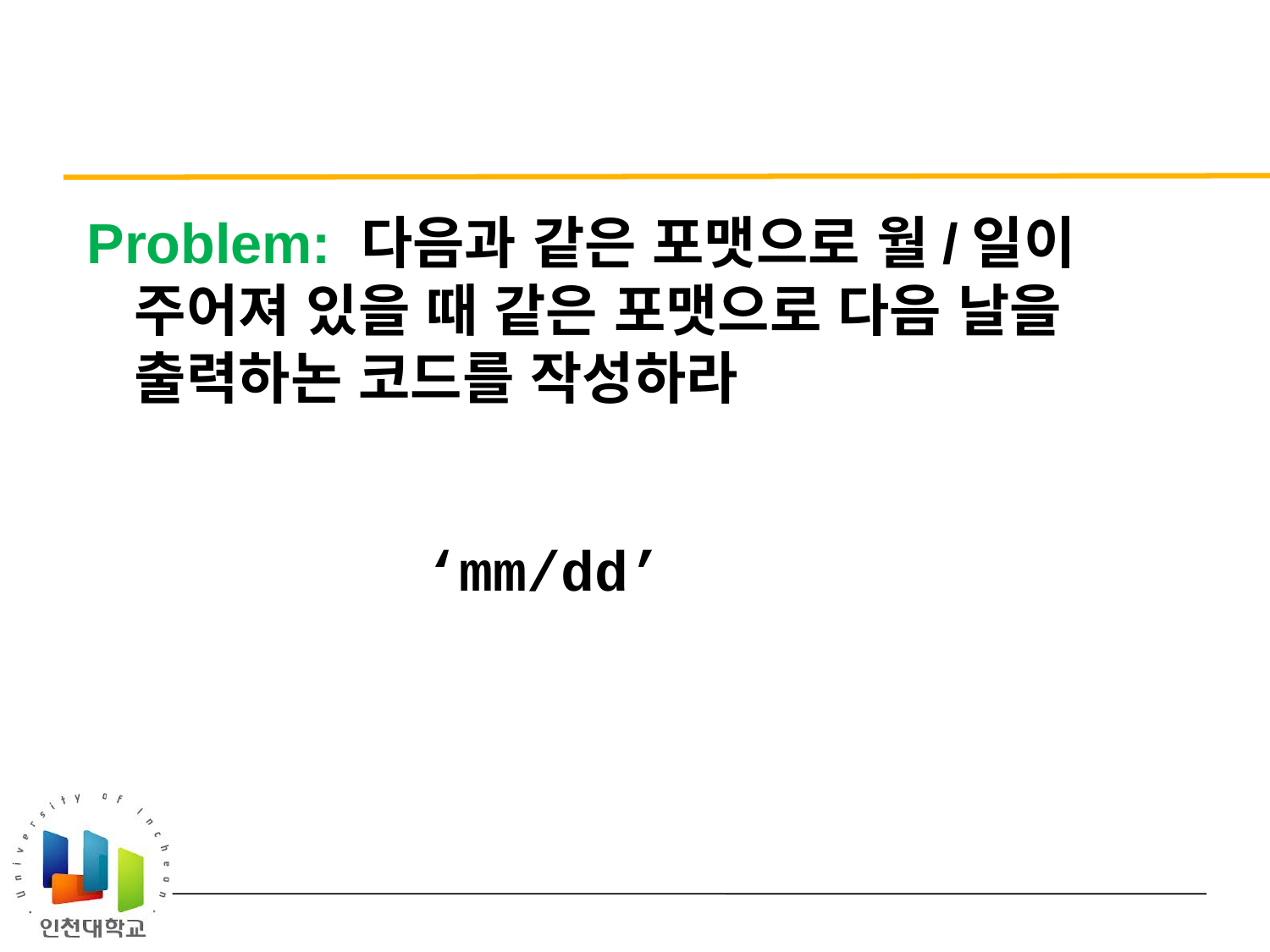

#
Problem: 다음과 같은 포맷으로 월/일이 주어져 있을 때 같은 포맷으로 다음 날을 출력하논 코드를 작성하라

          ‘mm/dd’

Insight Through Computing